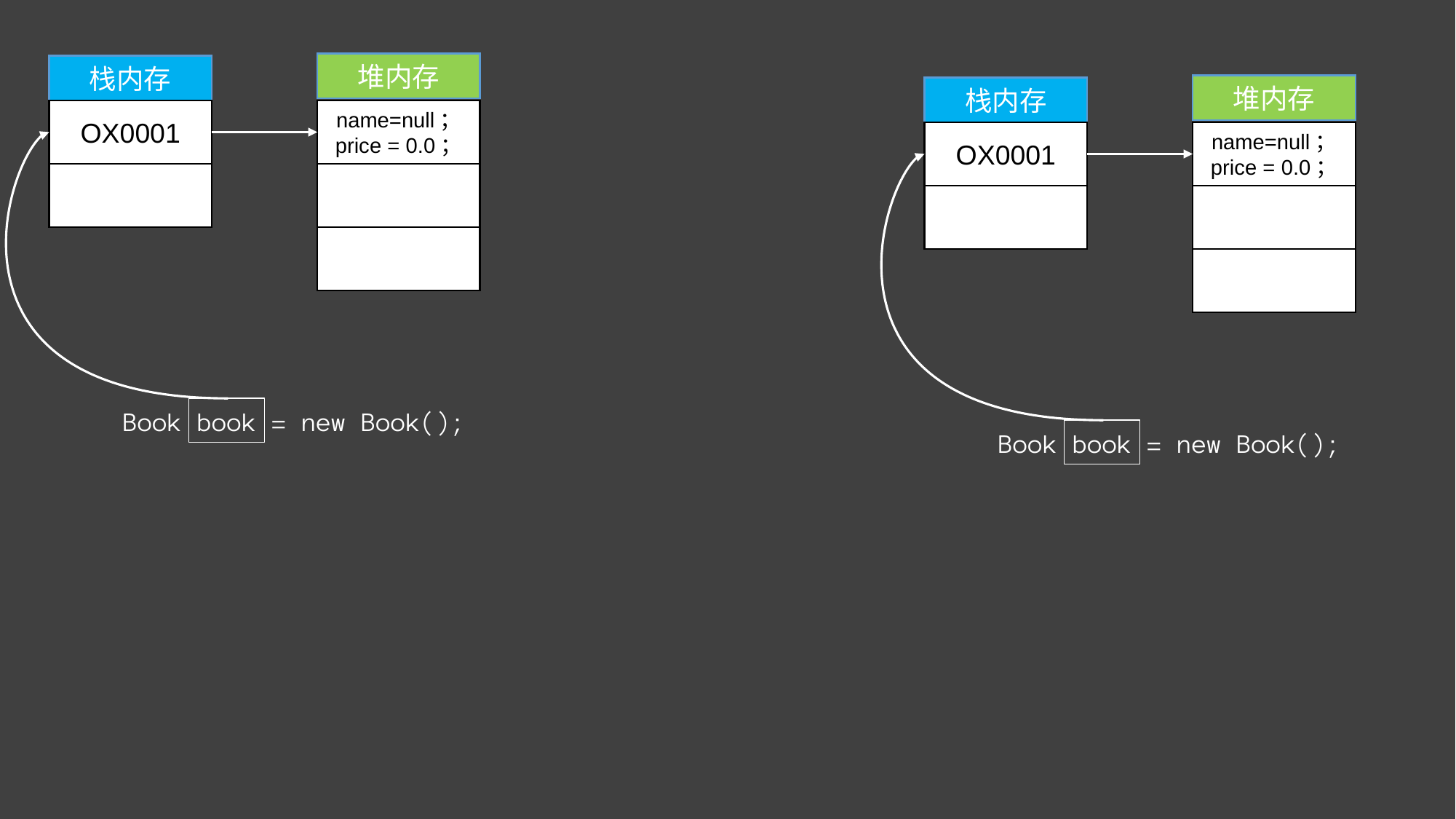

堆内存
栈内存
堆内存
栈内存
OX0001
name=null；
price = 0.0；
OX0001
name=null；
price = 0.0；

Book book = new Book();

Book book = new Book();